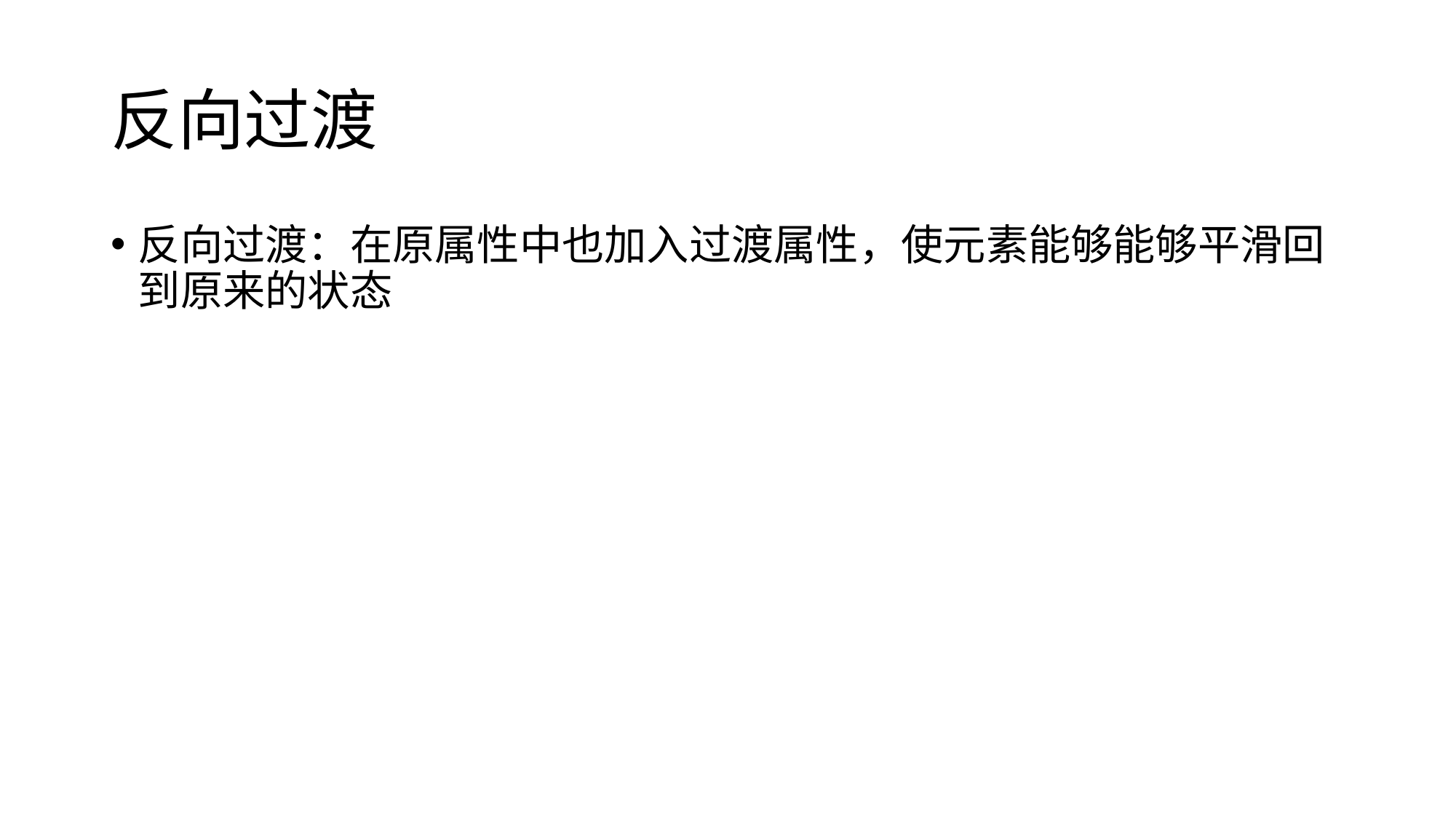

# 反向过渡
反向过渡：在原属性中也加入过渡属性，使元素能够能够平滑回到原来的状态